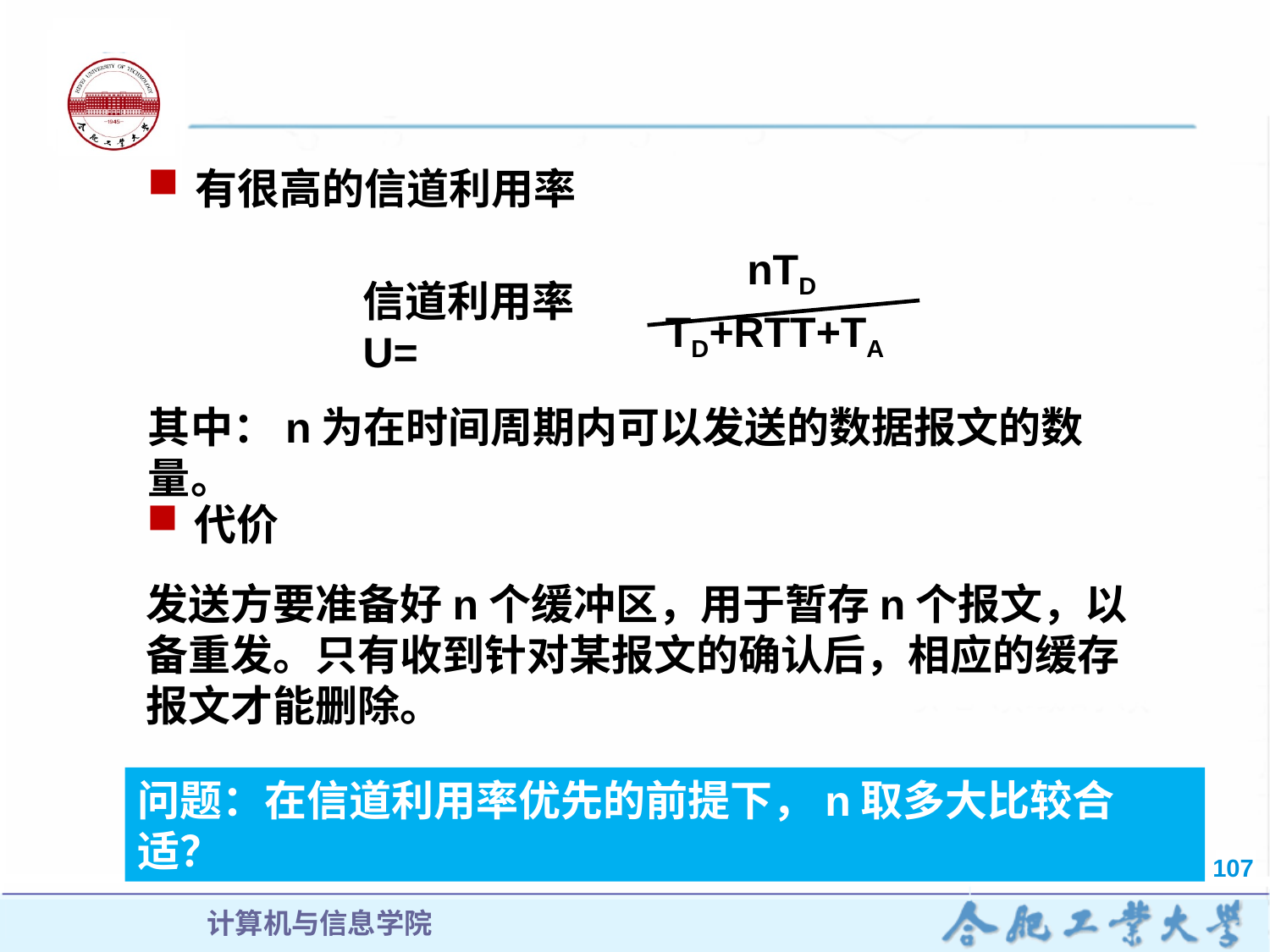

有很高的信道利用率
nTD
信道利用率U=
TD+RTT+TA
其中：n为在时间周期内可以发送的数据报文的数量。
代价
发送方要准备好n个缓冲区，用于暂存n个报文，以备重发。只有收到针对某报文的确认后，相应的缓存报文才能删除。
问题：在信道利用率优先的前提下，n取多大比较合适？